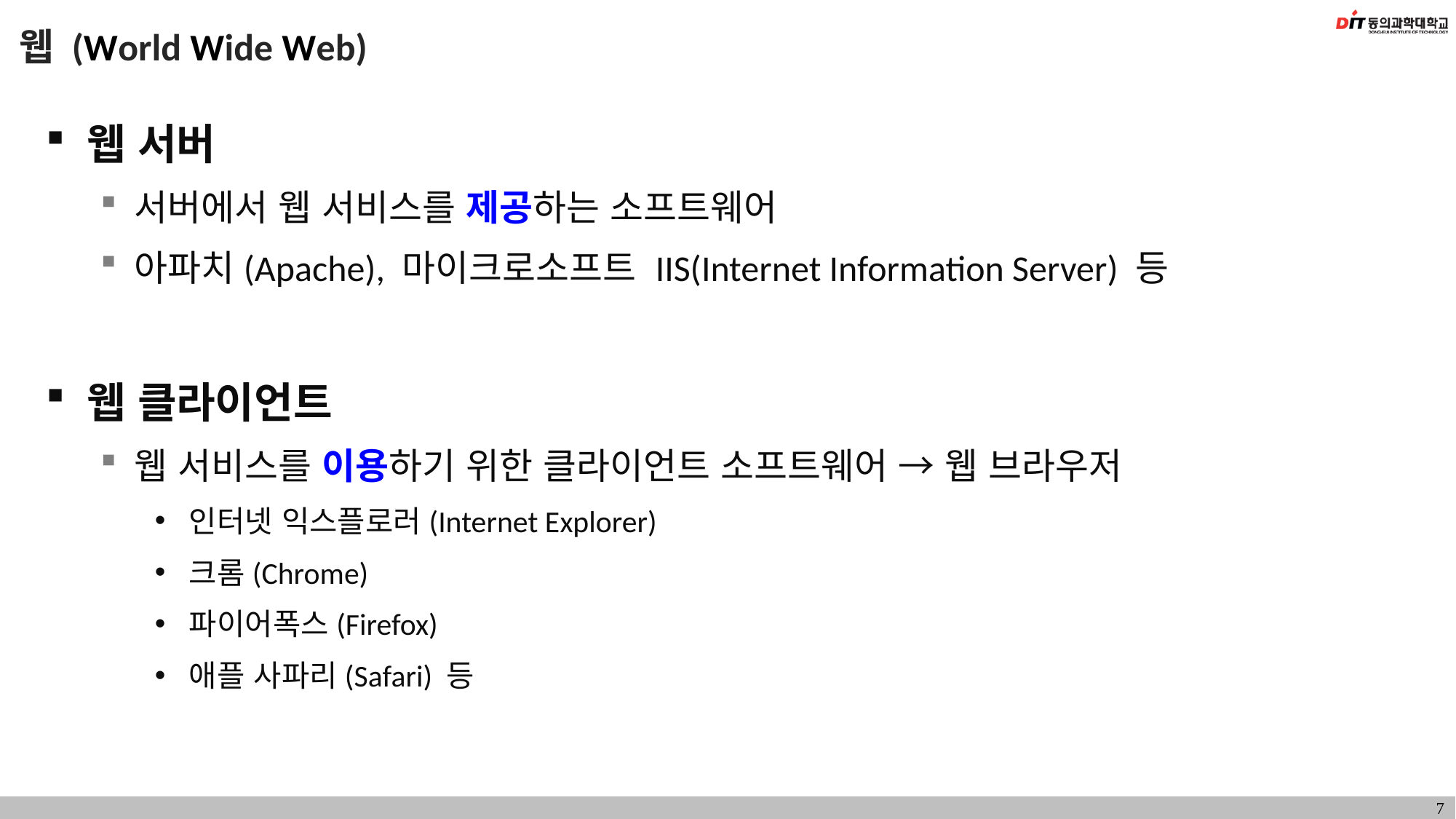

# 웹 (World Wide Web)
웹 서버
서버에서 웹 서비스를 제공하는 소프트웨어
아파치(Apache), 마이크로소프트 IIS(Internet Information Server) 등

웹 클라이언트
웹 서비스를 이용하기 위한 클라이언트 소프트웨어 → 웹 브라우저
인터넷 익스플로러(Internet Explorer)
크롬(Chrome)
파이어폭스(Firefox)
애플 사파리(Safari) 등

7